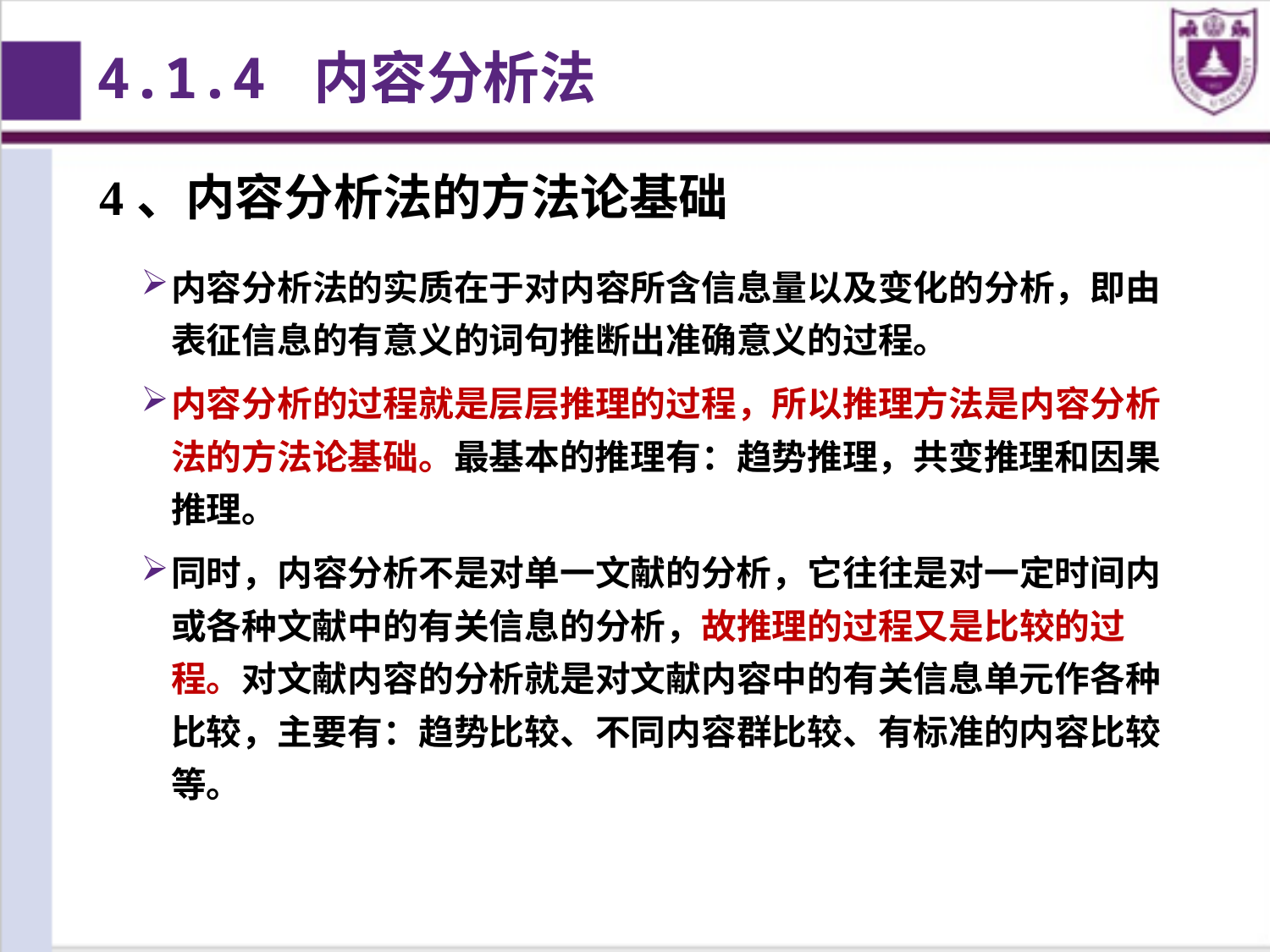

4.1.4 内容分析法
4、内容分析法的方法论基础
内容分析法的实质在于对内容所含信息量以及变化的分析，即由表征信息的有意义的词句推断出准确意义的过程。
内容分析的过程就是层层推理的过程，所以推理方法是内容分析法的方法论基础。最基本的推理有：趋势推理，共变推理和因果推理。
同时，内容分析不是对单一文献的分析，它往往是对一定时间内或各种文献中的有关信息的分析，故推理的过程又是比较的过程。对文献内容的分析就是对文献内容中的有关信息单元作各种比较，主要有：趋势比较、不同内容群比较、有标准的内容比较等。